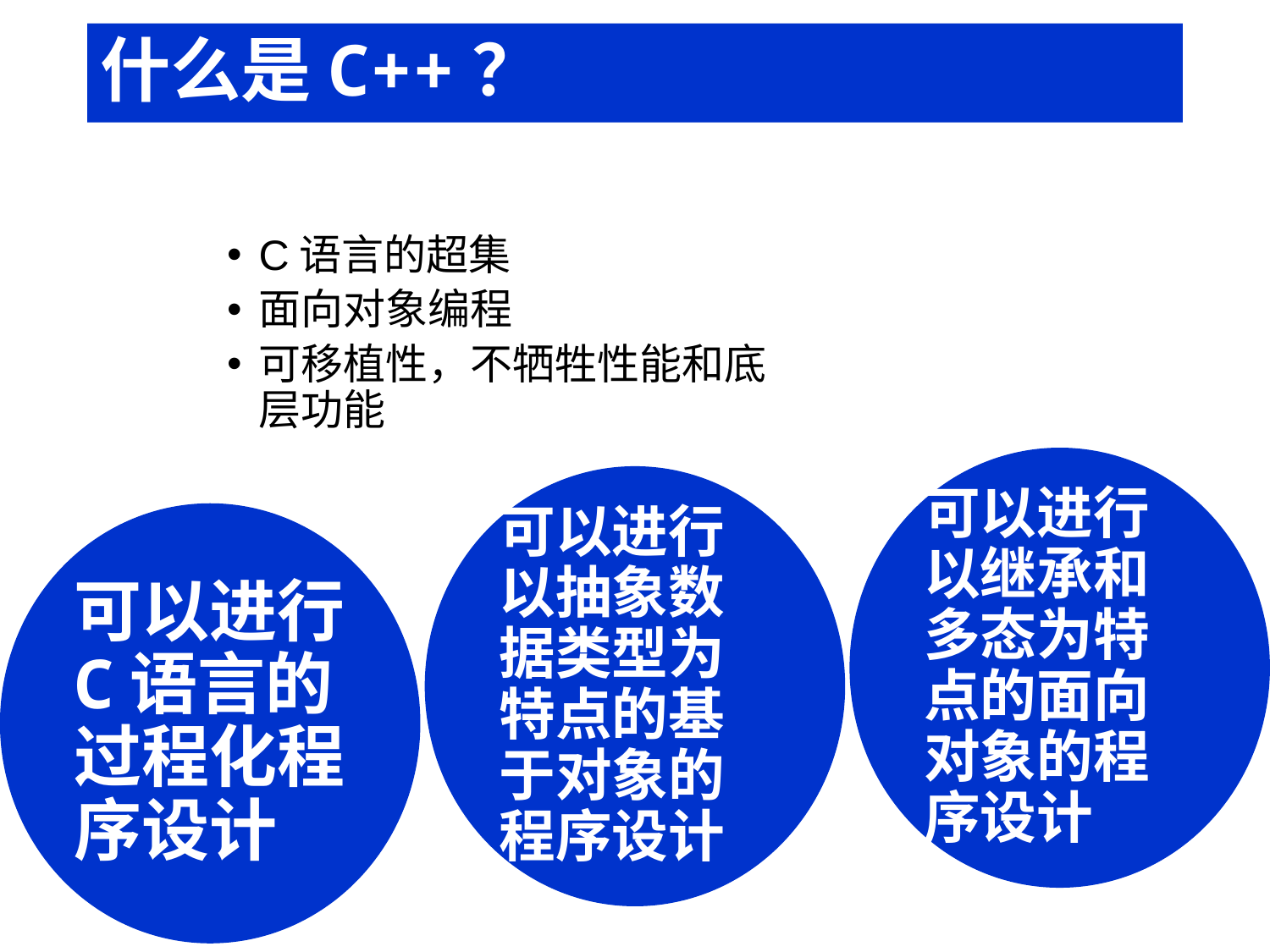

# 什么是C++？

C语言的超集
面向对象编程
可移植性，不牺牲性能和底层功能
可以进行以继承和多态为特点的面向对象的程序设计
可以进行以抽象数据类型为特点的基于对象的程序设计
可以进行C语言的过程化程序设计